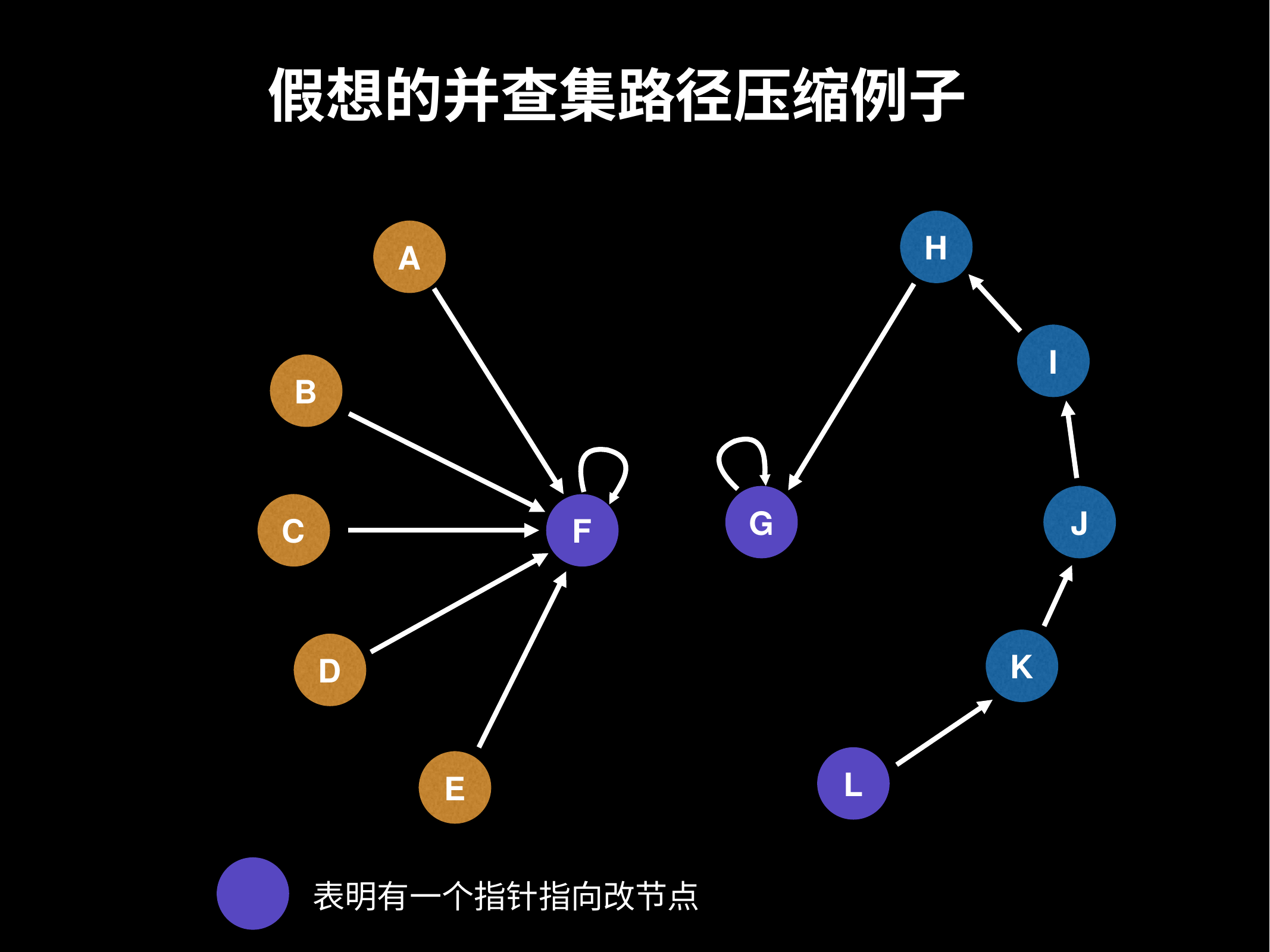

假想的并查集路径压缩例子
H
A

I
B

G
J
C
F

K
D

L
E

表明有一个指针指向改节点